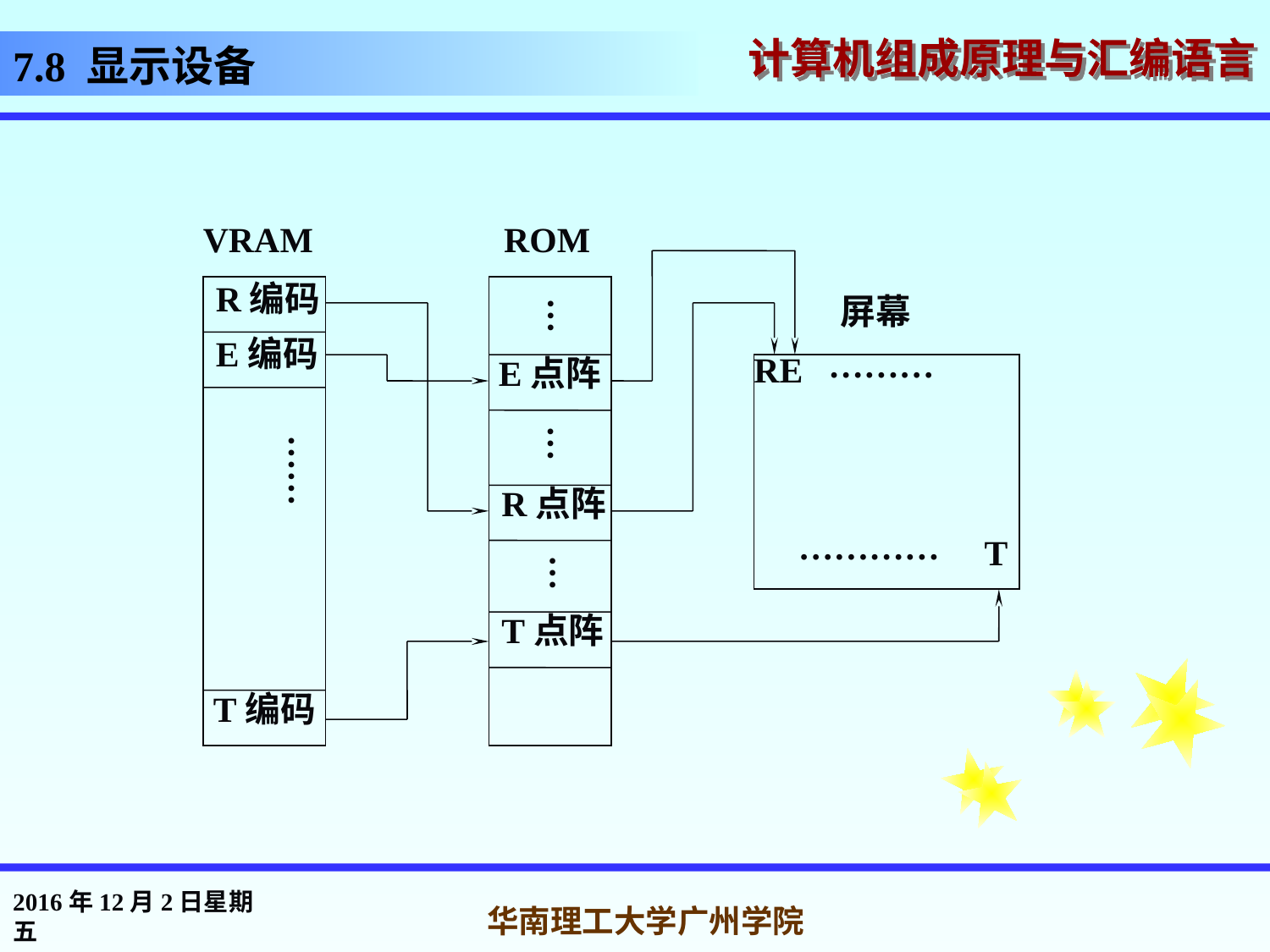

# 7.8 显示设备
VRAM
ROM

R编码

屏幕

E编码

………
RE
E点阵

…

R点阵

…
…………
……
T

T点阵

…

T编码

2016年12月2日星期五
华南理工大学广州学院